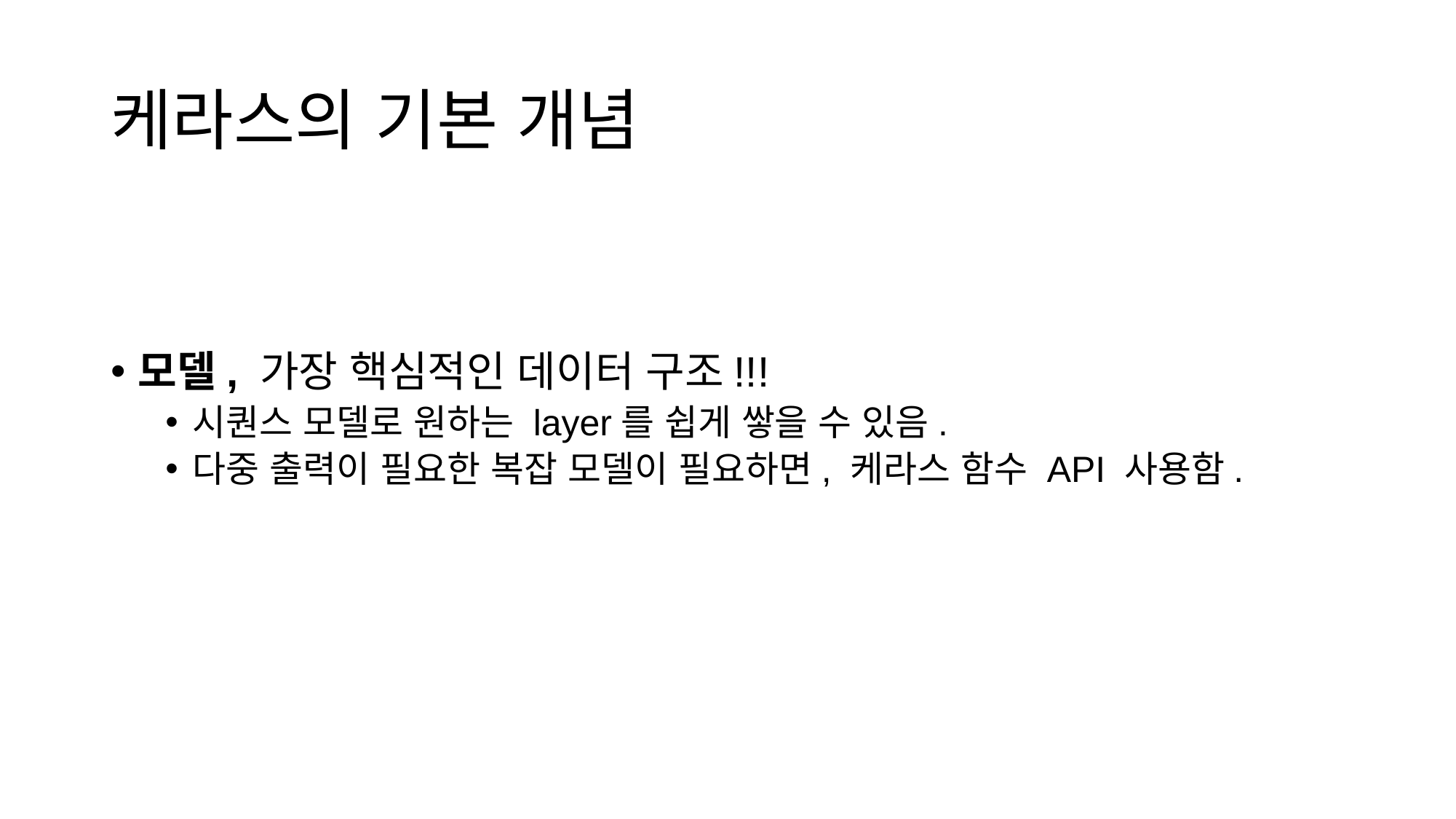

# 케라스의 기본 개념

모델, 가장 핵심적인 데이터 구조!!!
시퀀스 모델로 원하는 layer를 쉽게 쌓을 수 있음.
다중 출력이 필요한 복잡 모델이 필요하면, 케라스 함수 API 사용함.